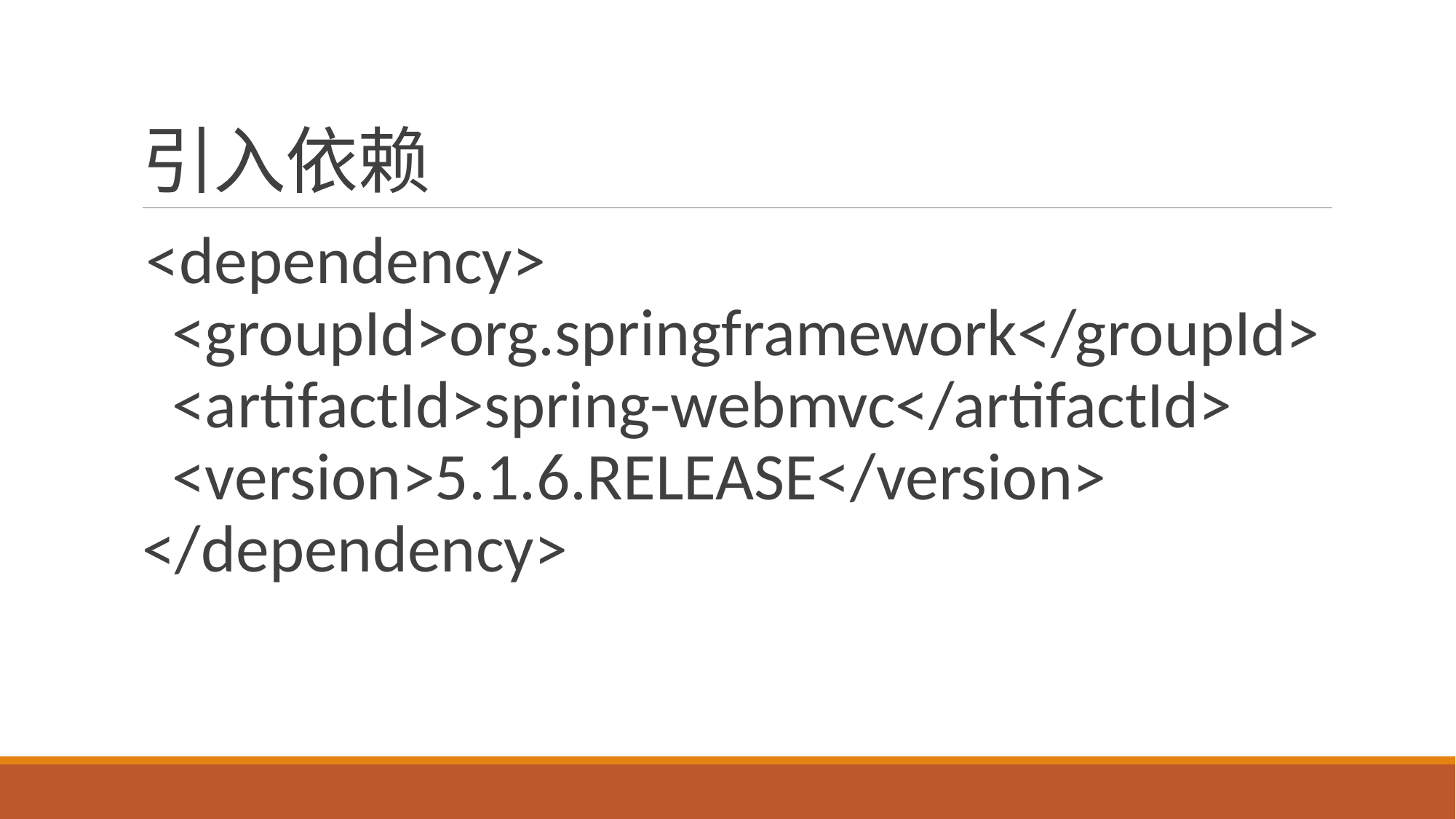

# 引入依赖
<dependency>
  <groupId>org.springframework</groupId>
  <artifactId>spring-webmvc</artifactId>
  <version>5.1.6.RELEASE</version>
</dependency>